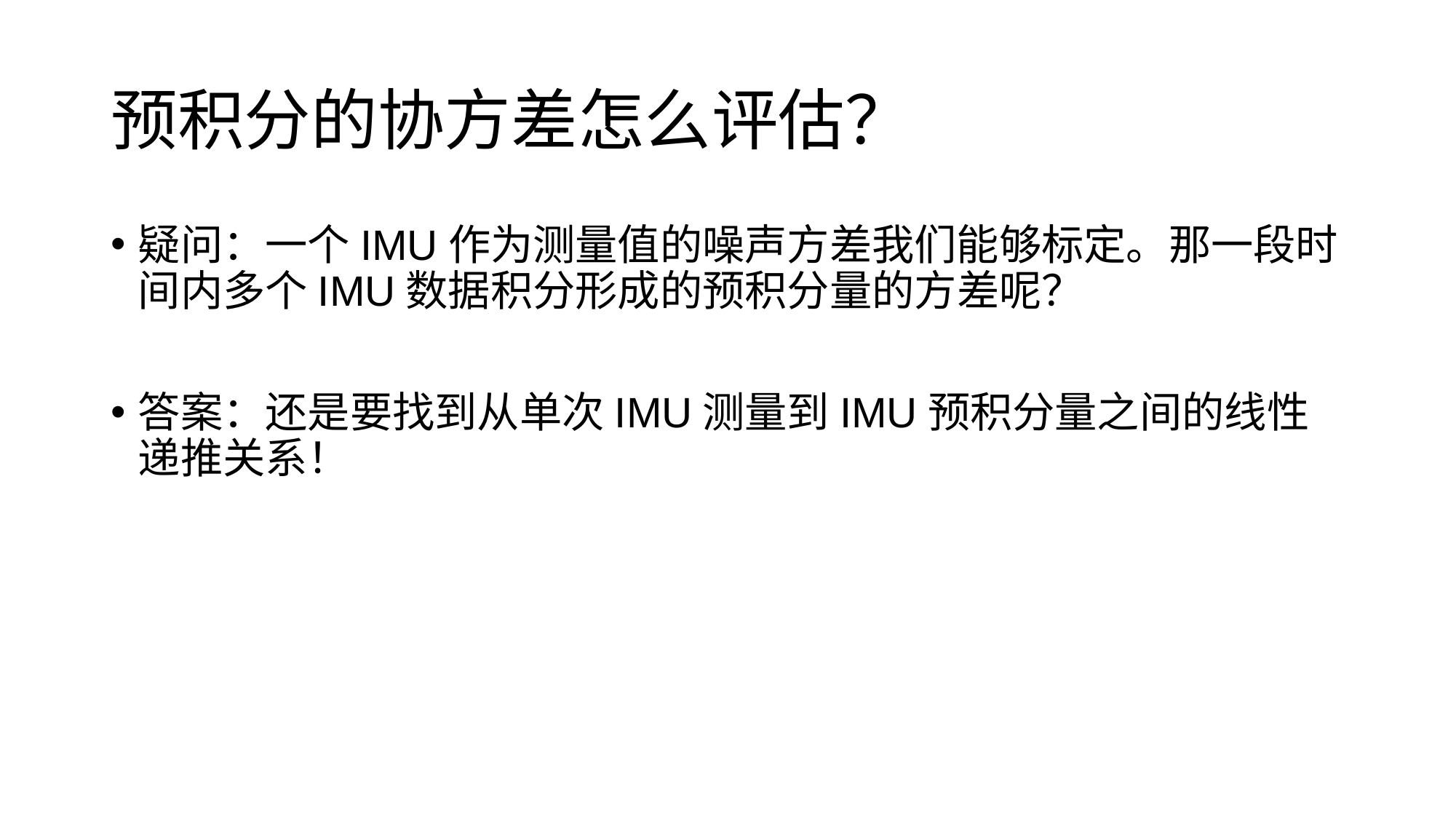

# 预积分的协方差怎么评估？
疑问：一个IMU作为测量值的噪声方差我们能够标定。那一段时间内多个IMU数据积分形成的预积分量的方差呢？

答案：还是要找到从单次IMU测量到IMU预积分量之间的线性递推关系！